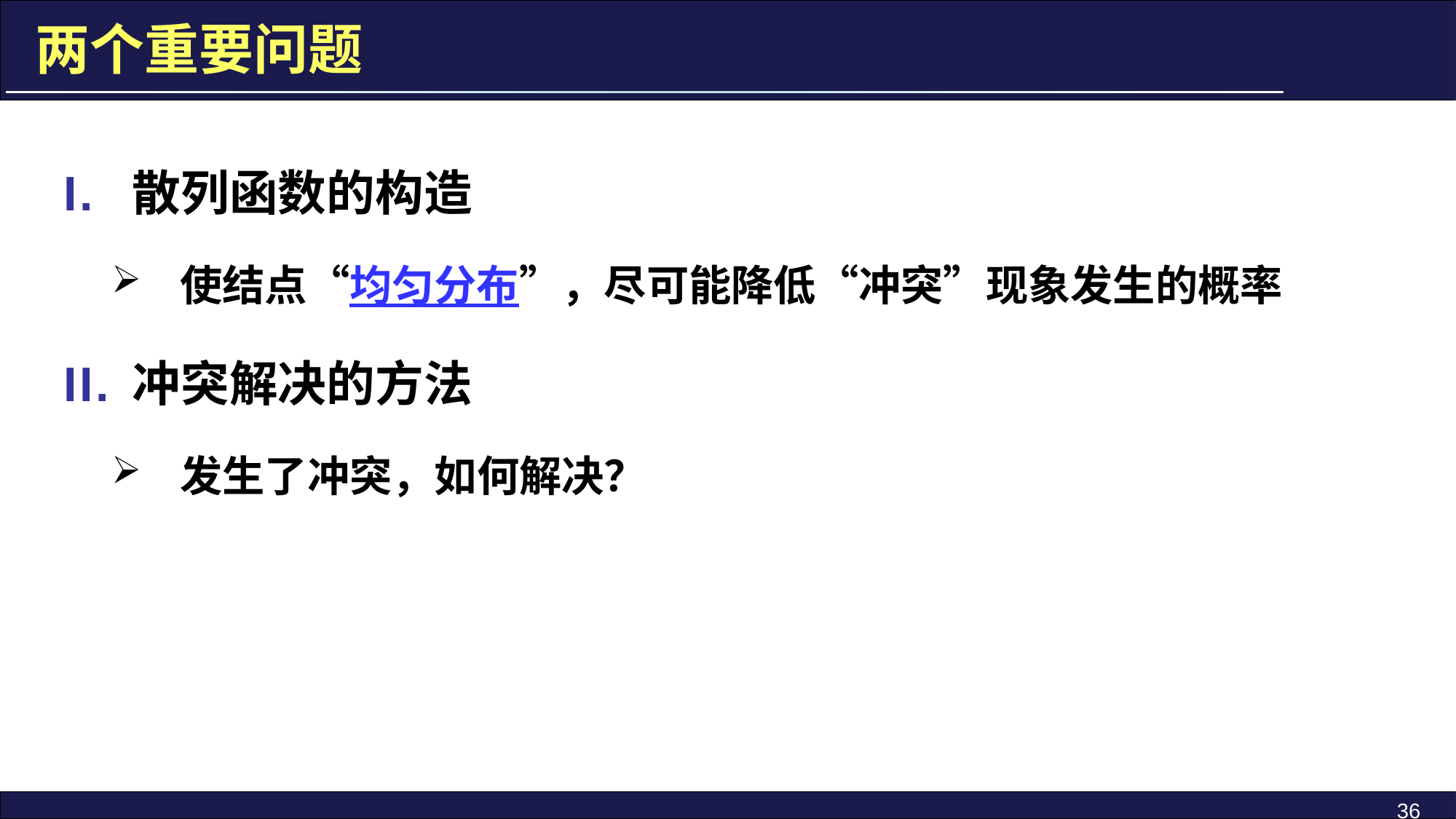

两个重要问题
散列函数的构造
使结点“均匀分布”，尽可能降低“冲突”现象发生的概率
冲突解决的方法
发生了冲突，如何解决？
36